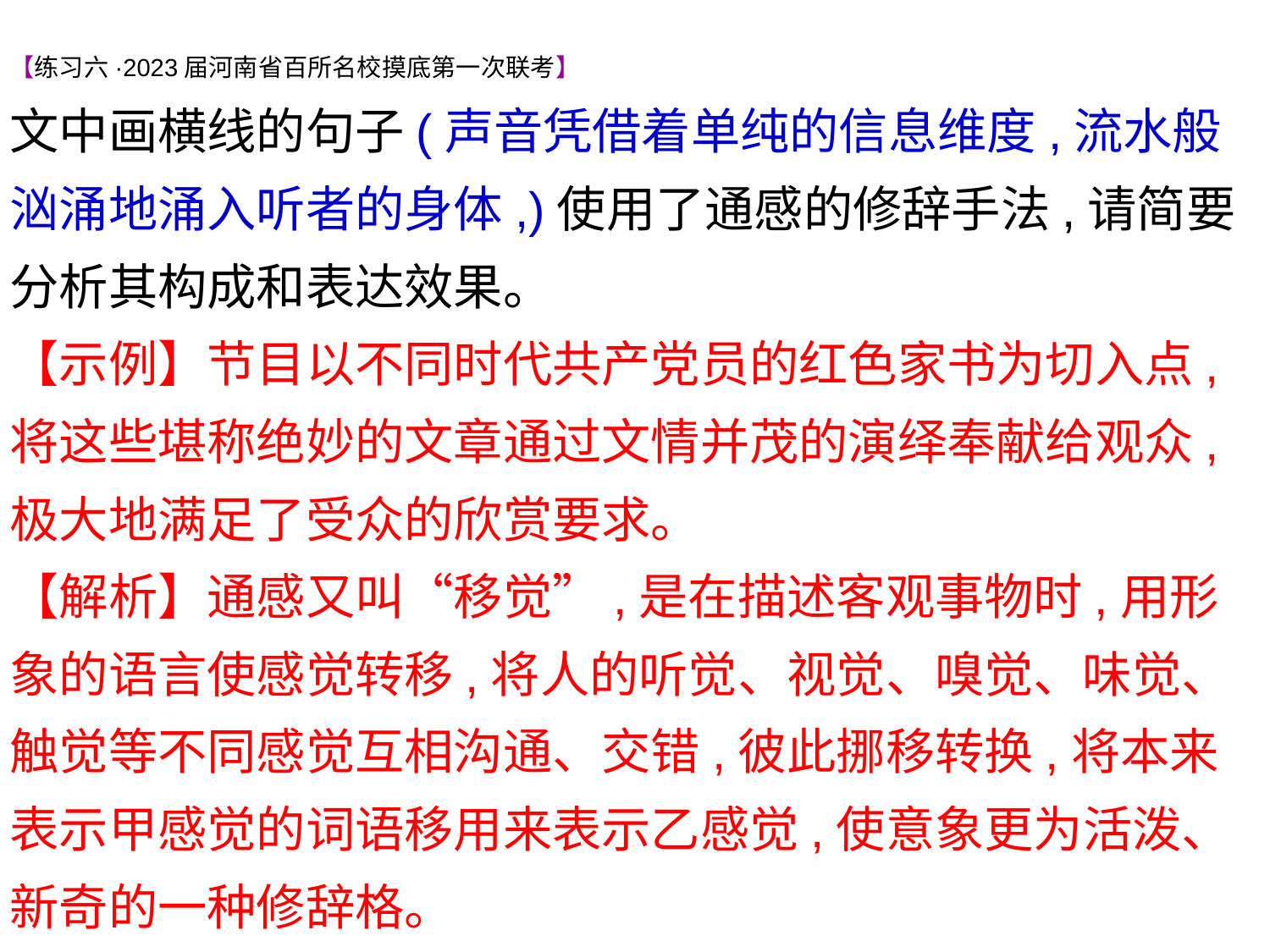

【练习六·2023届河南省百所名校摸底第一次联考】
文中画横线的句子(声音凭借着单纯的信息维度,流水般汹涌地涌入听者的身体,)使用了通感的修辞手法,请简要分析其构成和表达效果。
【示例】节目以不同时代共产党员的红色家书为切入点,将这些堪称绝妙的文章通过文情并茂的演绎奉献给观众,极大地满足了受众的欣赏要求。
【解析】通感又叫“移觉”,是在描述客观事物时,用形象的语言使感觉转移,将人的听觉、视觉、嗅觉、味觉、触觉等不同感觉互相沟通、交错,彼此挪移转换,将本来表示甲感觉的词语移用来表示乙感觉,使意象更为活泼、新奇的一种修辞格。